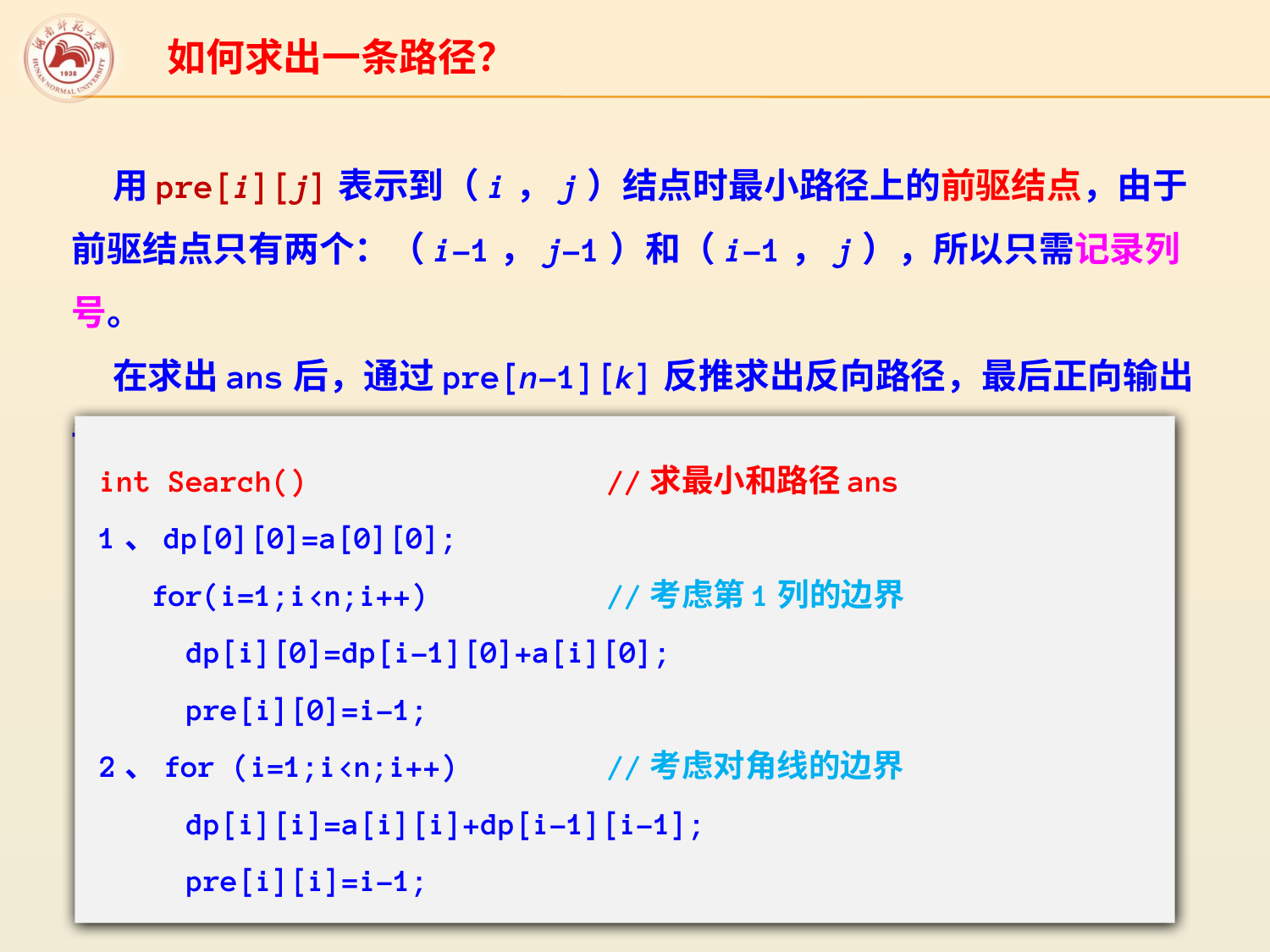

如何求出一条路径？
    用pre[i][j]表示到（i，j）结点时最小路径上的前驱结点，由于前驱结点只有两个：（i-1，j-1）和（i-1，j），所以只需记录列号。
    在求出ans后，通过pre[n-1][k]反推求出反向路径，最后正向输出该路径。
int Search()			//求最小和路径ans
1、dp[0][0]=a[0][0];
   for(i=1;i<n;i++)		//考虑第1列的边界
     dp[i][0]=dp[i-1][0]+a[i][0];
     pre[i][0]=i-1;
2、for (i=1;i<n;i++)		//考虑对角线的边界
     dp[i][i]=a[i][i]+dp[i-1][i-1];
     pre[i][i]=i-1;